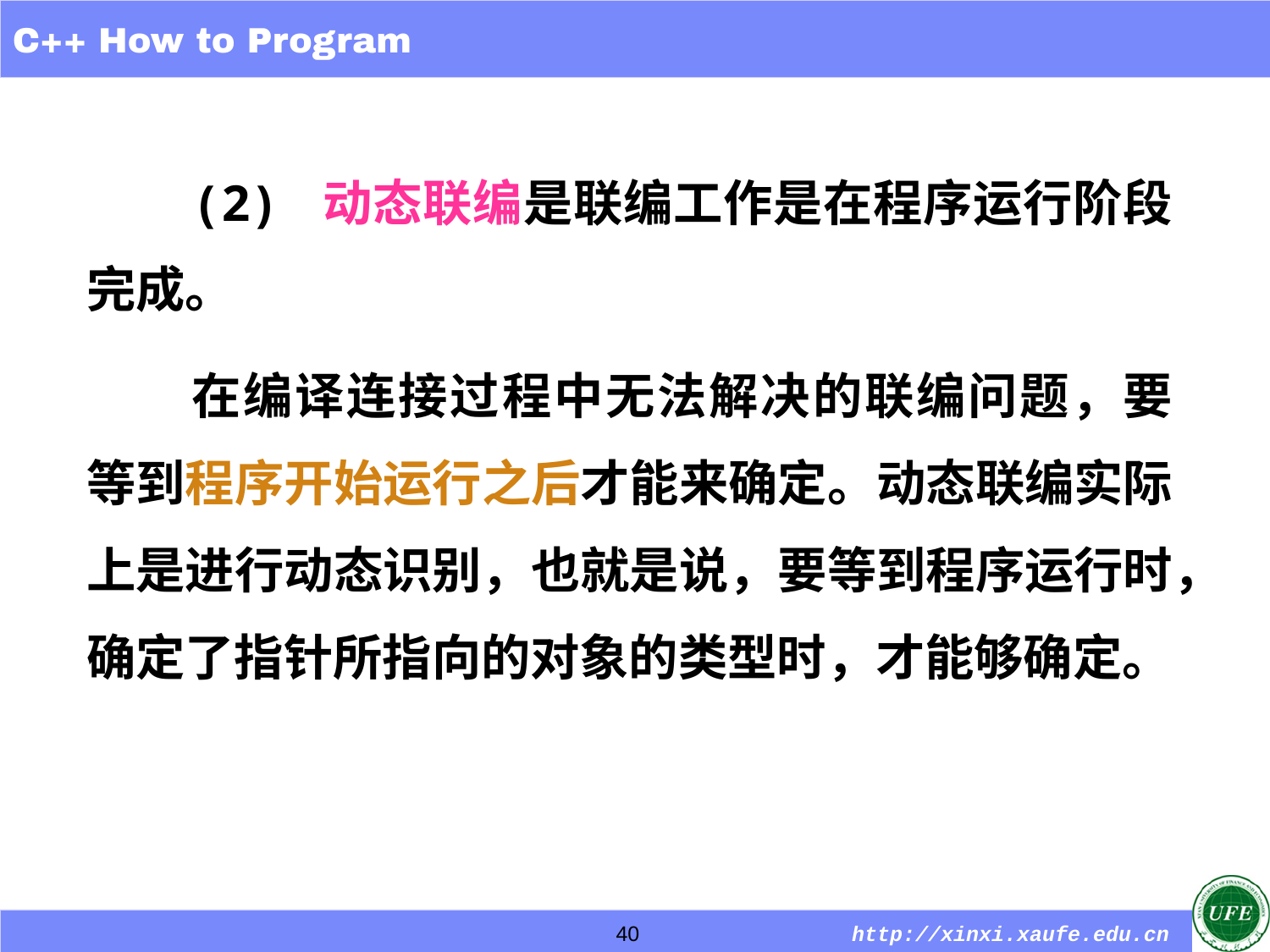

(2) 动态联编是联编工作是在程序运行阶段完成。
在编译连接过程中无法解决的联编问题，要等到程序开始运行之后才能来确定。动态联编实际上是进行动态识别，也就是说，要等到程序运行时，确定了指针所指向的对象的类型时，才能够确定。
40